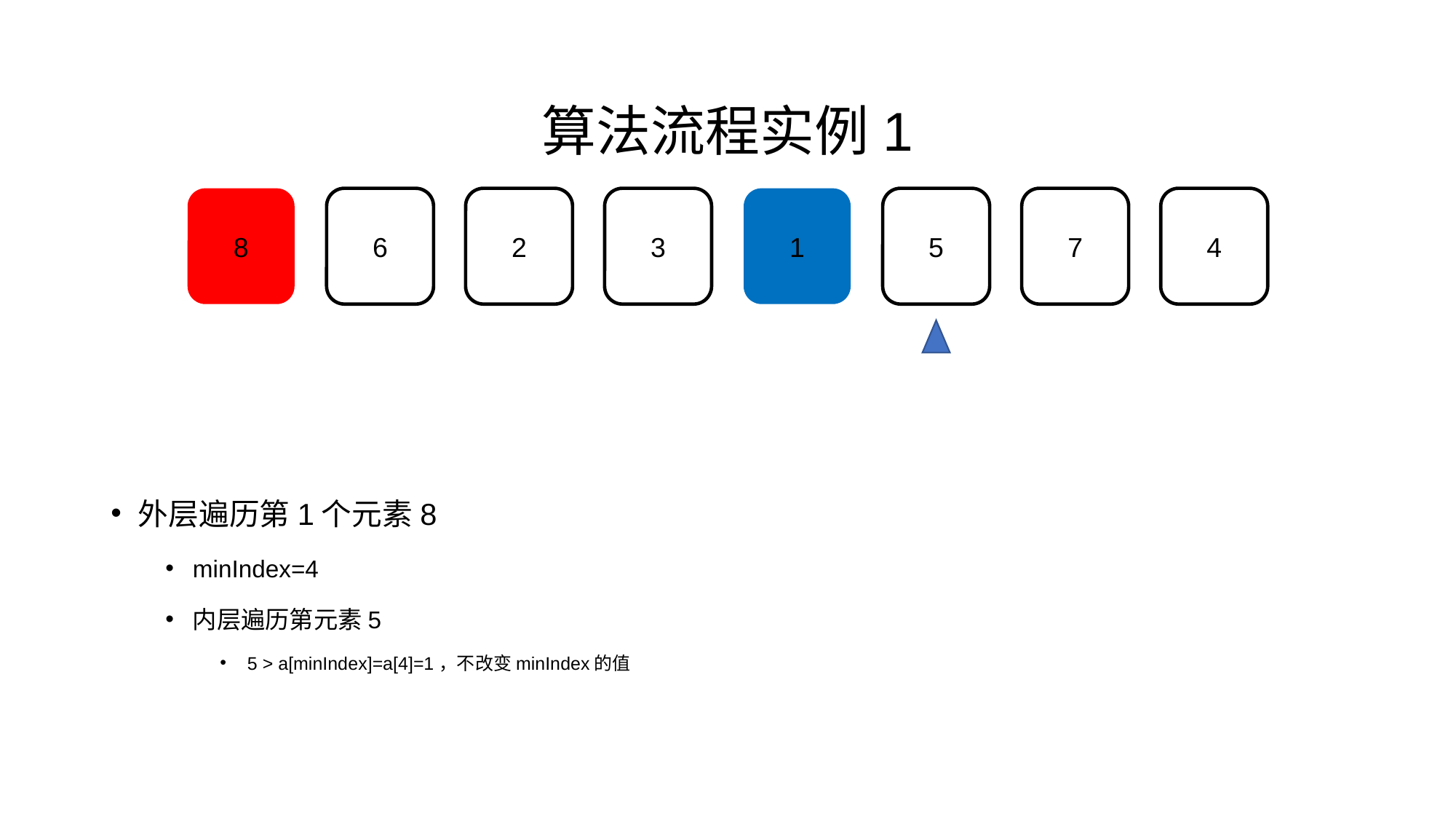

# 算法流程实例1
8
6
2
3
1
5
7
4

外层遍历第1个元素8
minIndex=4
内层遍历第元素5
5 > a[minIndex]=a[4]=1，不改变minIndex的值